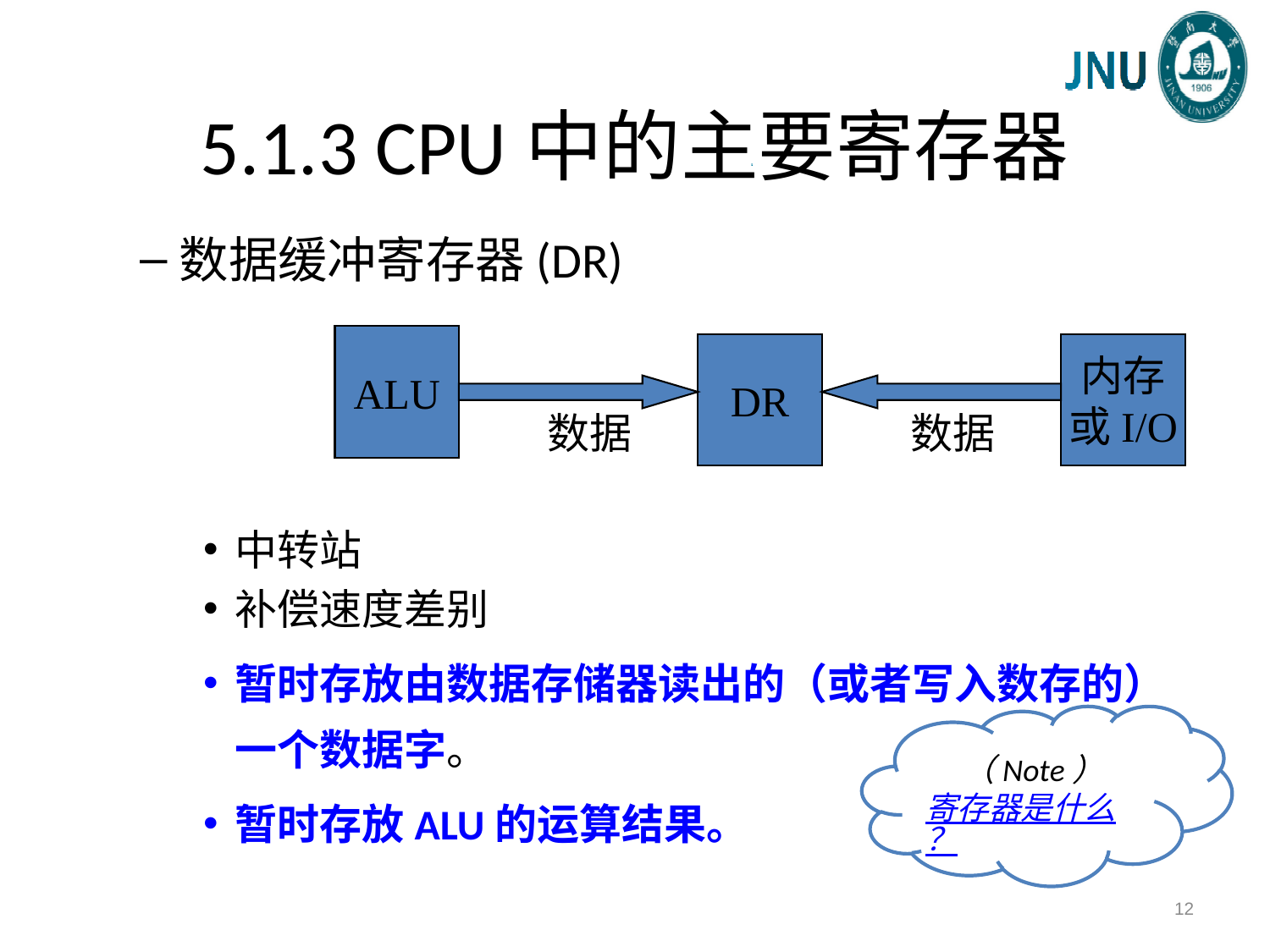

# 5.1.3 CPU中的主要寄存器
数据缓冲寄存器(DR)

中转站
补偿速度差别
暂时存放由数据存储器读出的（或者写入数存的）一个数据字。
暂时存放ALU的运算结果。

ALU
DR
内存
或I/O

数据
数据
（Note）寄存器是什么？
12